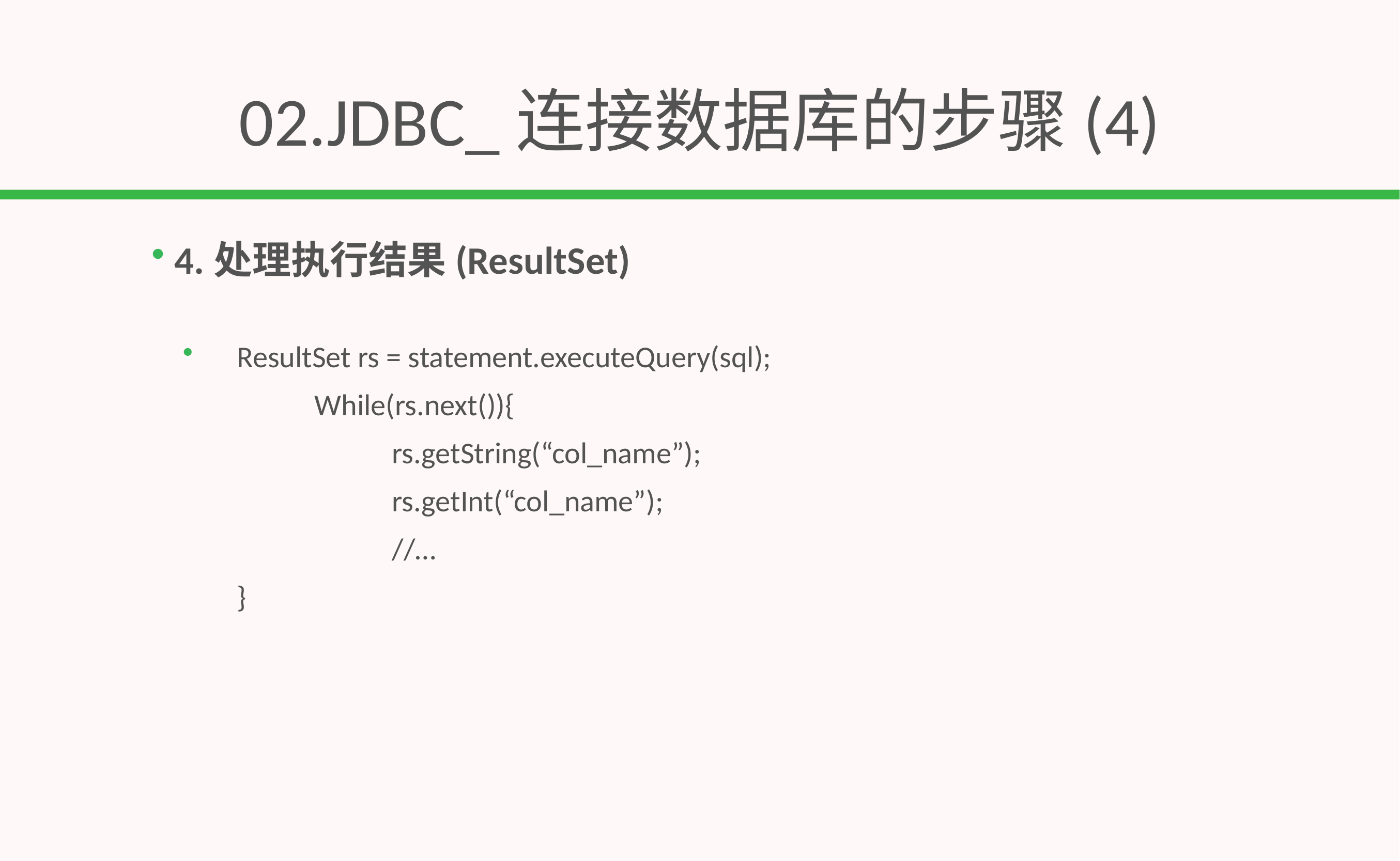

# 02.JDBC_连接数据库的步骤(4)
4.处理执行结果(ResultSet)

ResultSet rs = statement.executeQuery(sql);
		While(rs.next()){
			rs.getString(“col_name”);
			rs.getInt(“col_name”);
			//…
	}